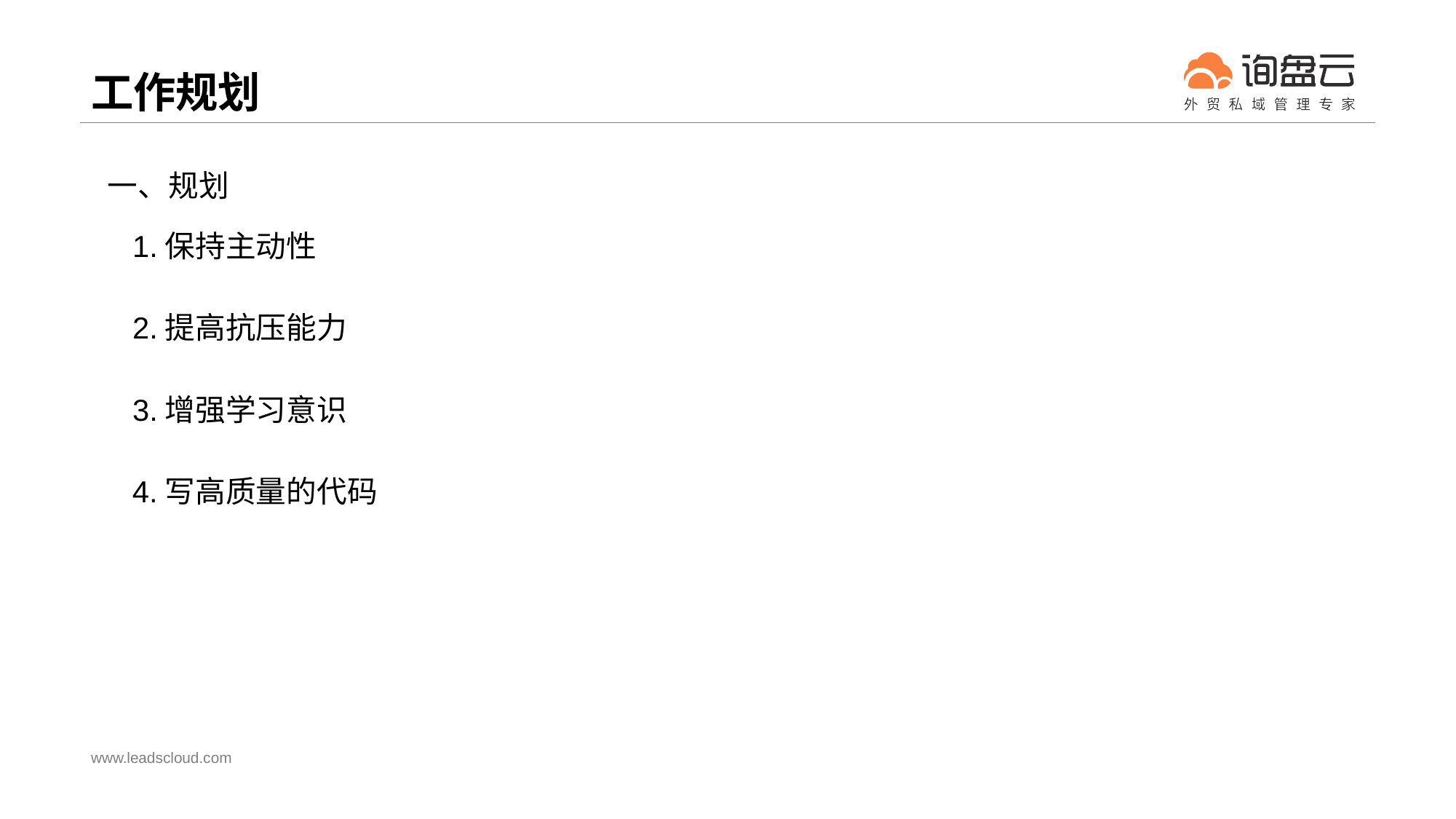

# 工作规划
一、规划
1.保持主动性
2.提高抗压能力
3.增强学习意识
4.写高质量的代码
www.leadscloud.com
18